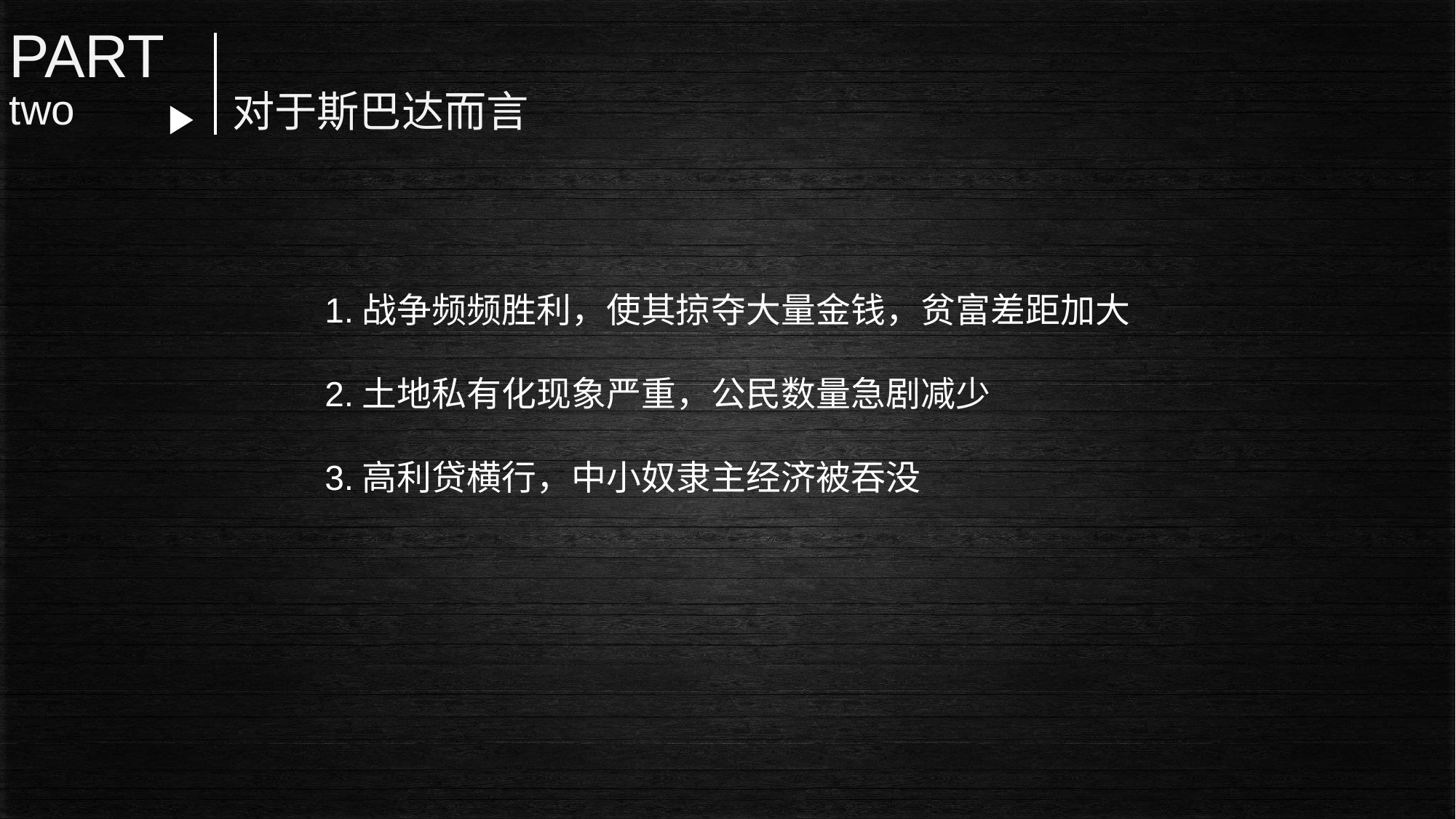

PART

two
对于斯巴达而言

1.战争频频胜利，使其掠夺大量金钱，贫富差距加大

2.土地私有化现象严重，公民数量急剧减少

3.高利贷横行，中小奴隶主经济被吞没